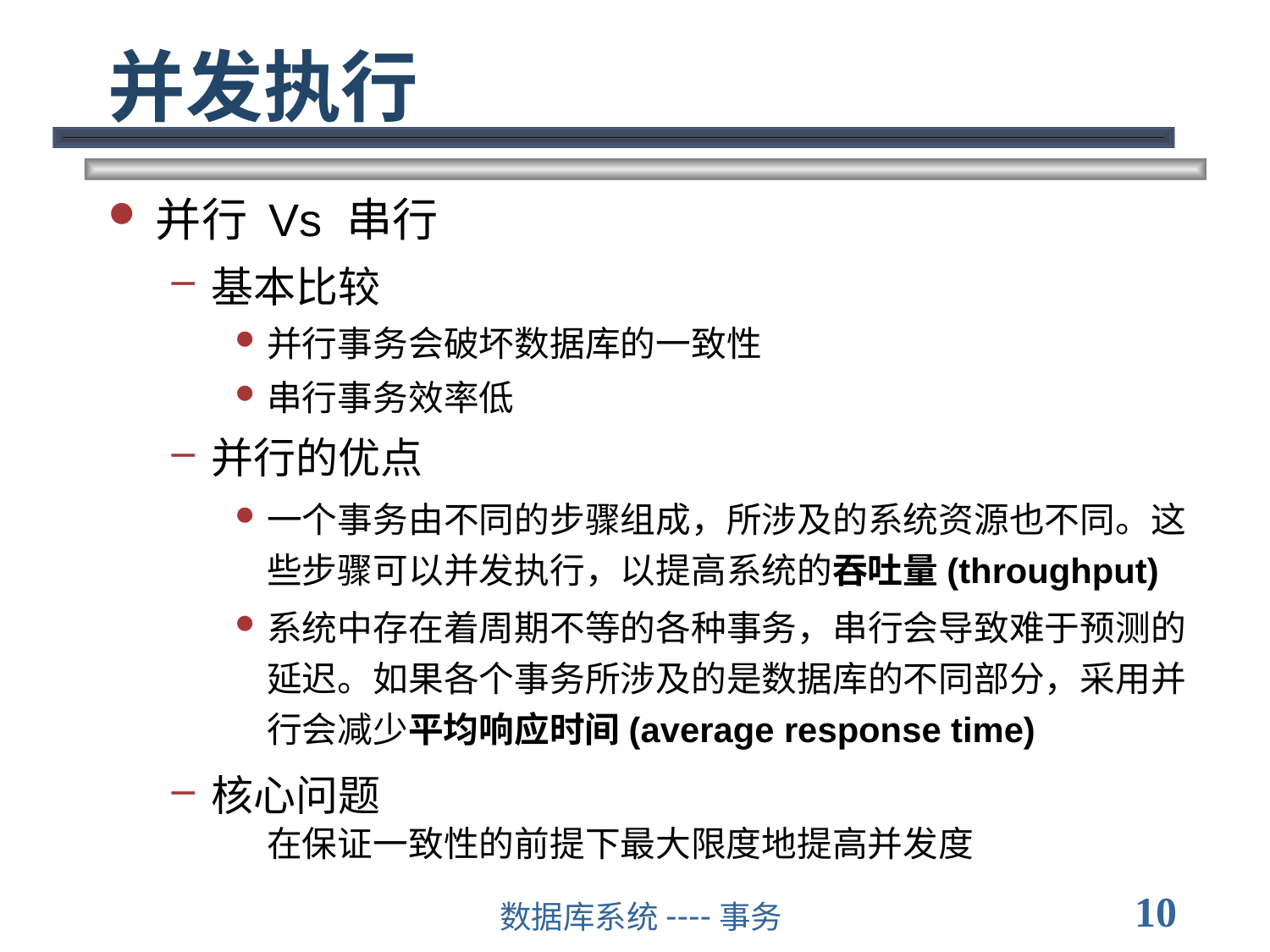

# 并发执行
并行 Vs 串行
基本比较
并行事务会破坏数据库的一致性
串行事务效率低
并行的优点
一个事务由不同的步骤组成，所涉及的系统资源也不同。这些步骤可以并发执行，以提高系统的吞吐量(throughput)
系统中存在着周期不等的各种事务，串行会导致难于预测的延迟。如果各个事务所涉及的是数据库的不同部分，采用并行会减少平均响应时间(average response time)
核心问题
	在保证一致性的前提下最大限度地提高并发度
10
数据库系统----事务